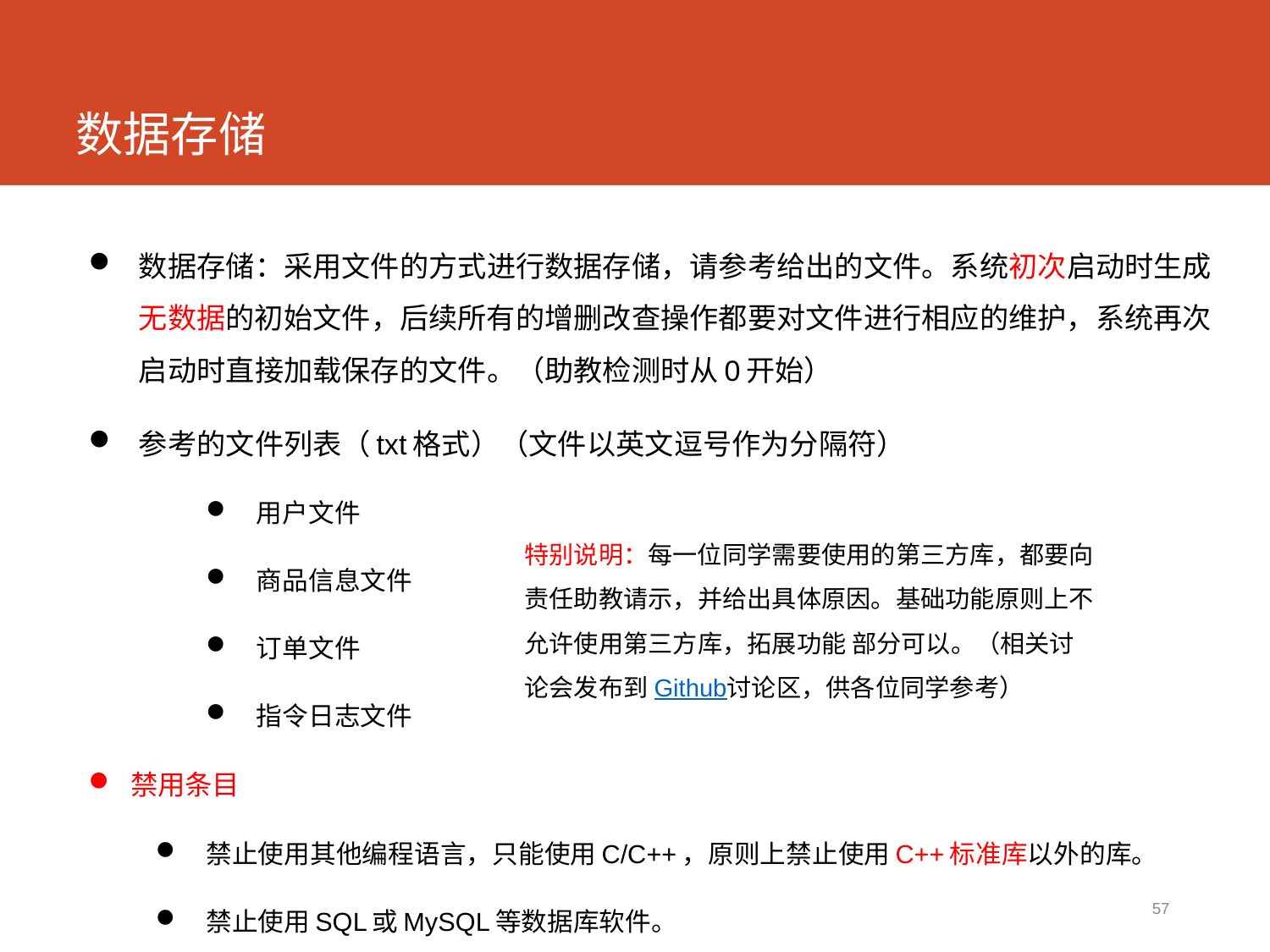

# 数据存储

数据存储：采用文件的方式进行数据存储，请参考给出的文件。系统初次启动时生成无数据的初始文件，后续所有的增删改查操作都要对文件进行相应的维护，系统再次启动时直接加载保存的文件。（助教检测时从0开始）
参考的文件列表（txt格式）（文件以英文逗号作为分隔符）
用户文件
商品信息文件
订单文件
指令日志文件
禁用条目
禁止使用其他编程语言，只能使用C/C++，原则上禁止使用C++标准库以外的库。
禁止使用SQL或MySQL等数据库软件。

特别说明：每一位同学需要使用的第三方库，都要向责任助教请示，并给出具体原因。基础功能原则上不允许使用第三方库，拓展功能 部分可以。（相关讨论会发布到Github讨论区，供各位同学参考）
57